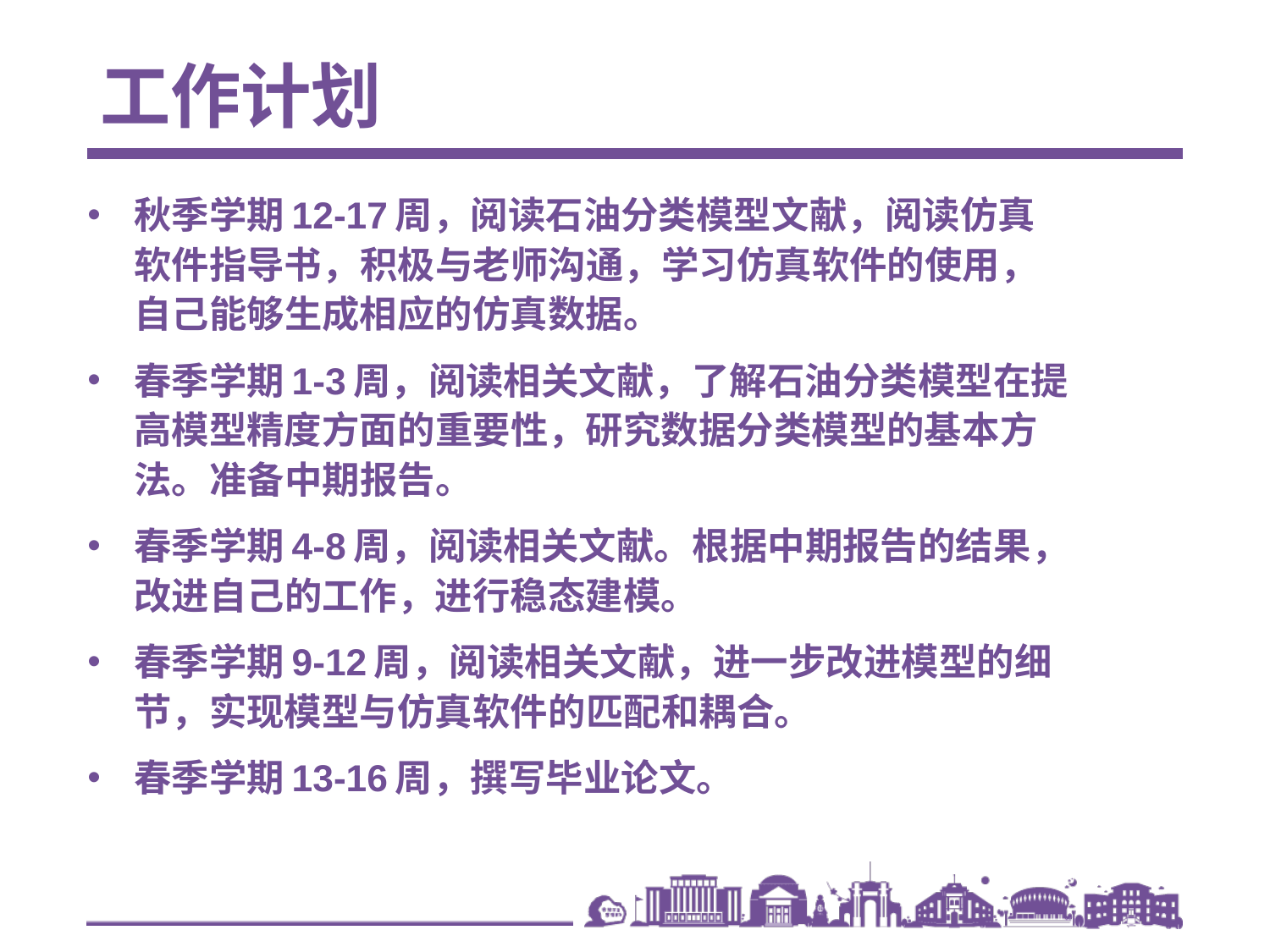

# 工作计划
秋季学期12-17周，阅读石油分类模型文献，阅读仿真软件指导书，积极与老师沟通，学习仿真软件的使用，自己能够生成相应的仿真数据。
春季学期1-3周，阅读相关文献，了解石油分类模型在提高模型精度方面的重要性，研究数据分类模型的基本方法。准备中期报告。
春季学期4-8周，阅读相关文献。根据中期报告的结果，改进自己的工作，进行稳态建模。
春季学期9-12周，阅读相关文献，进一步改进模型的细节，实现模型与仿真软件的匹配和耦合。
春季学期13-16周，撰写毕业论文。